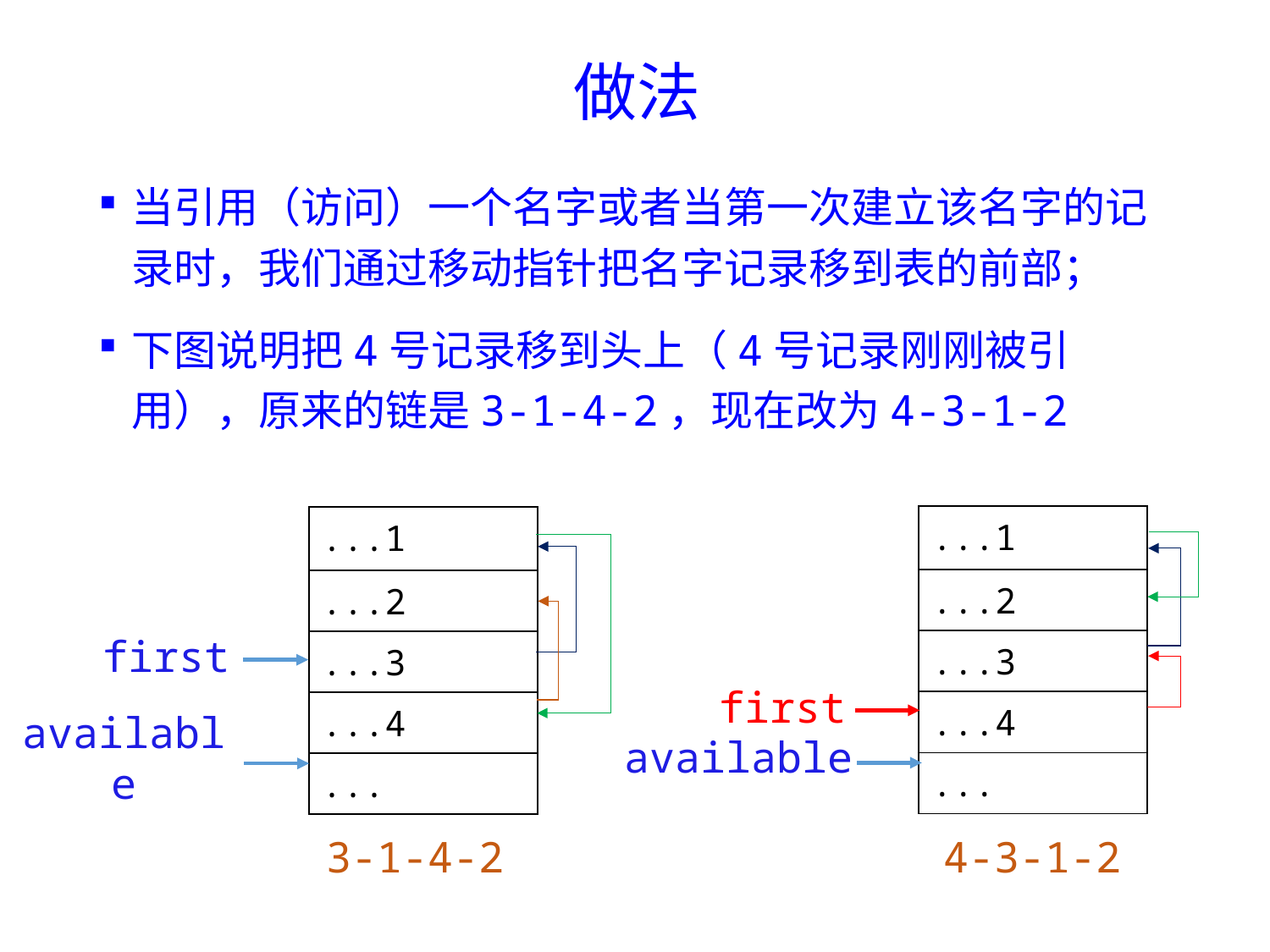

# 做法
当引用（访问）一个名字或者当第一次建立该名字的记录时，我们通过移动指针把名字记录移到表的前部；
下图说明把4号记录移到头上（4号记录刚刚被引用），原来的链是3-1-4-2，现在改为4-3-1-2
| ...1 |
| --- |
| ...2 |
| ...3 |
| ...4 |
| ... |
| ...1 |
| --- |
| ...2 |
| ...3 |
| ...4 |
| ... |

first

first
available
available
3-1-4-2
4-3-1-2